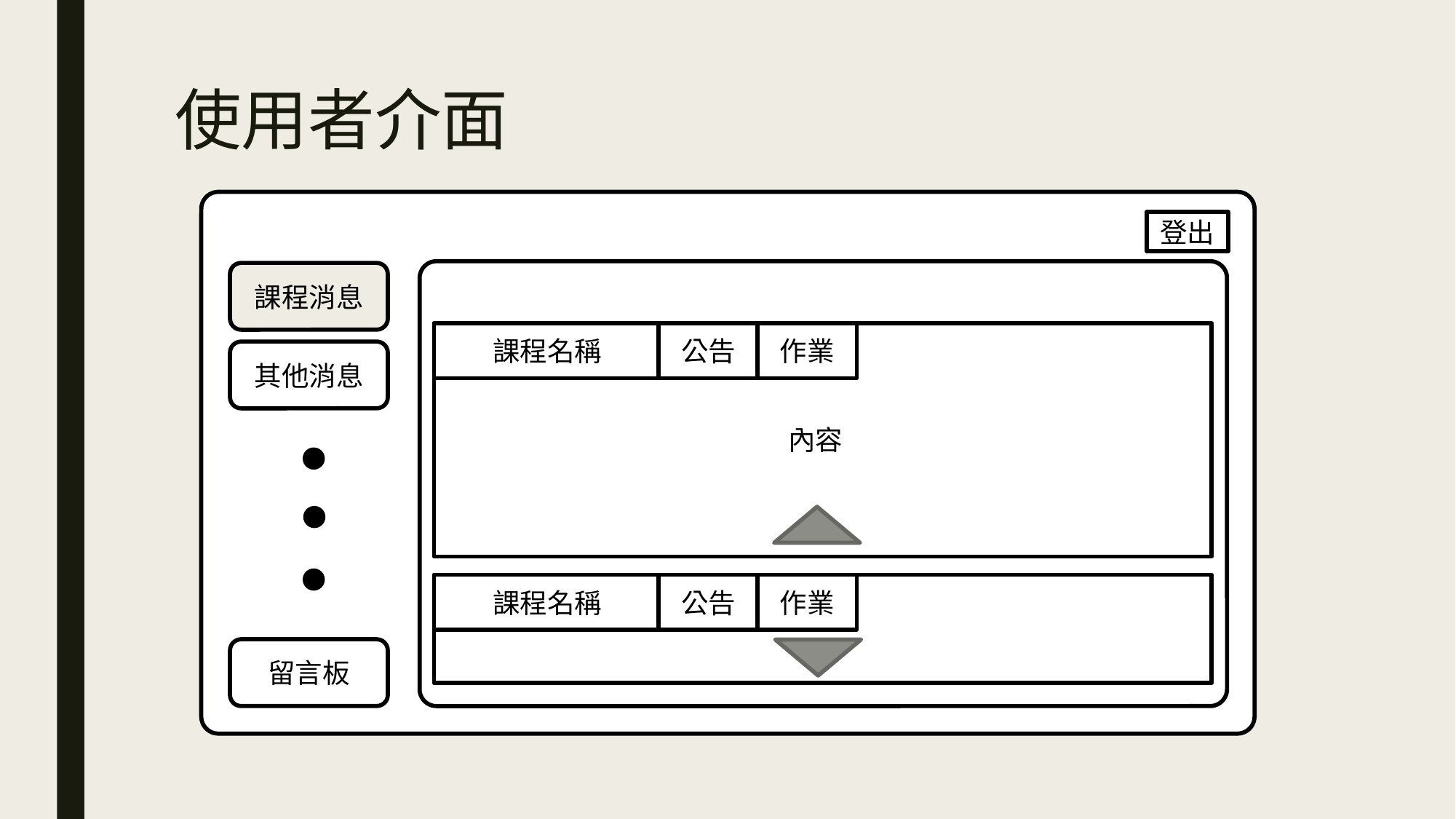

# 使用者介面

登出

課程消息

課程名稱
公告
作業

內容
其他消息

課程名稱
公告
作業

留言板